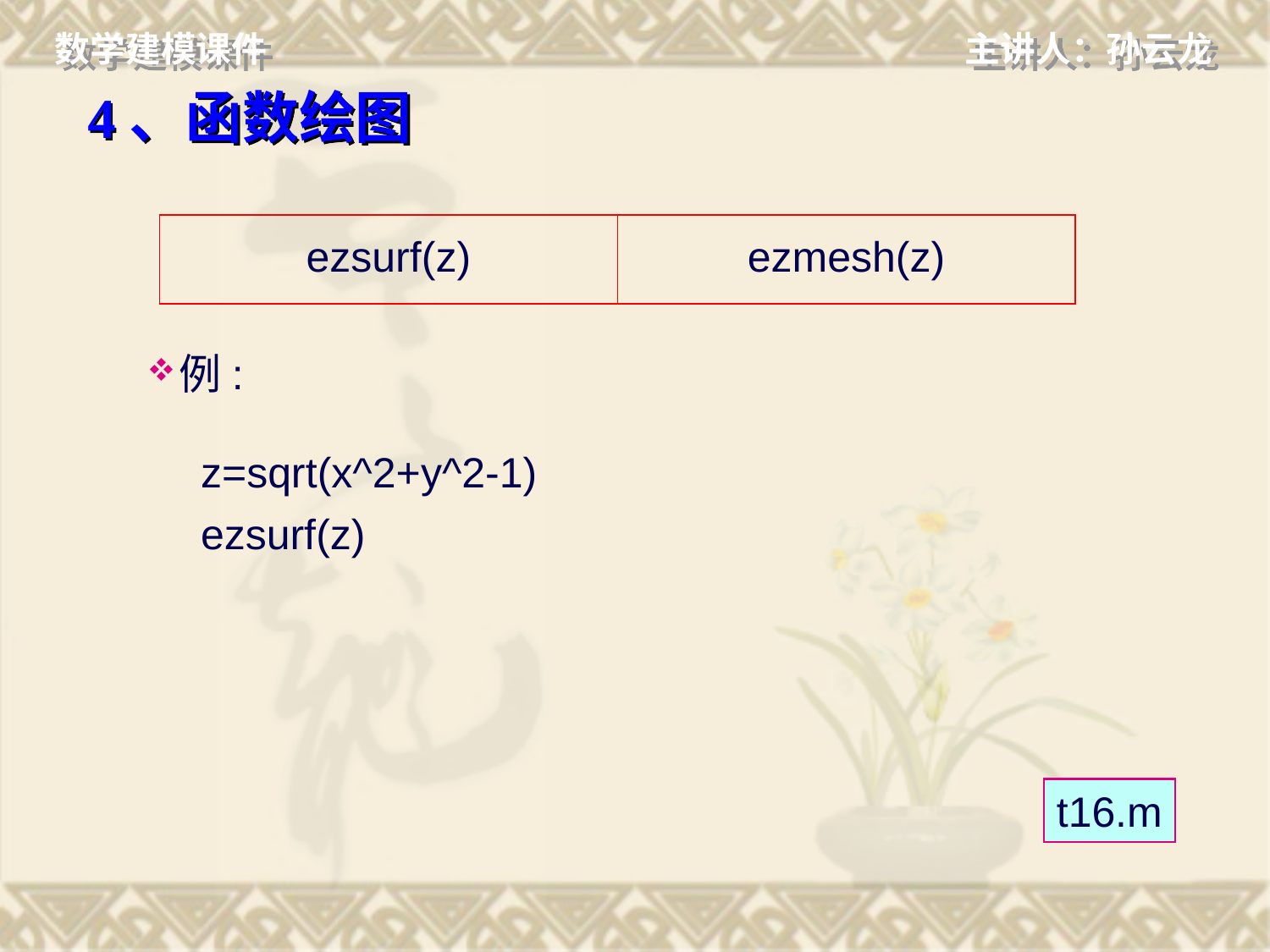

# 4、函数绘图
| ezsurf(z) | ezmesh(z) |
| --- | --- |
例:
z=sqrt(x^2+y^2-1)
ezsurf(z)
t16.m